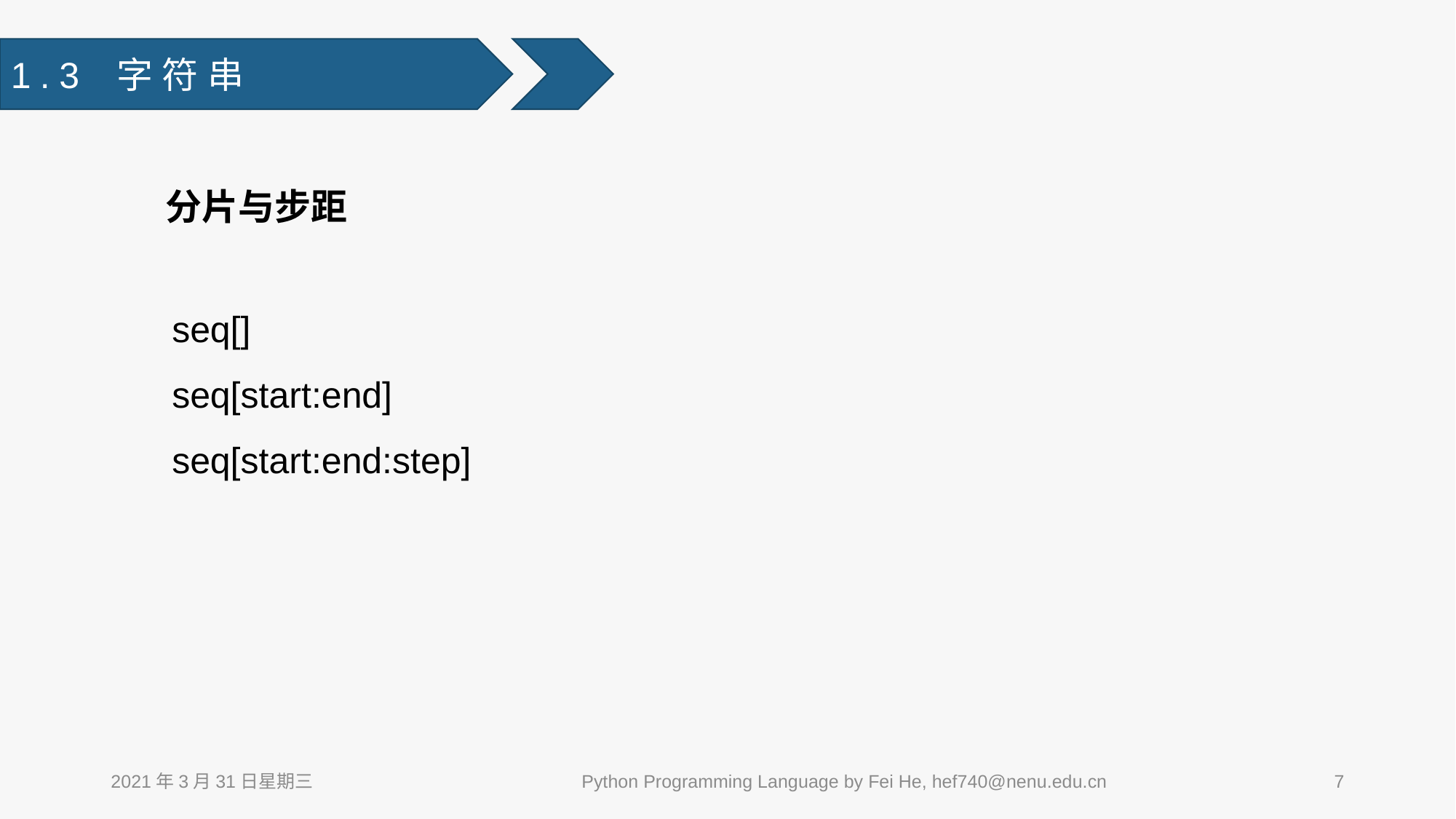

1.3 字符串

分片与步距
seq[]
seq[start:end]
seq[start:end:step]

2021年3月31日星期三
Python Programming Language by Fei He, hef740@nenu.edu.cn
7